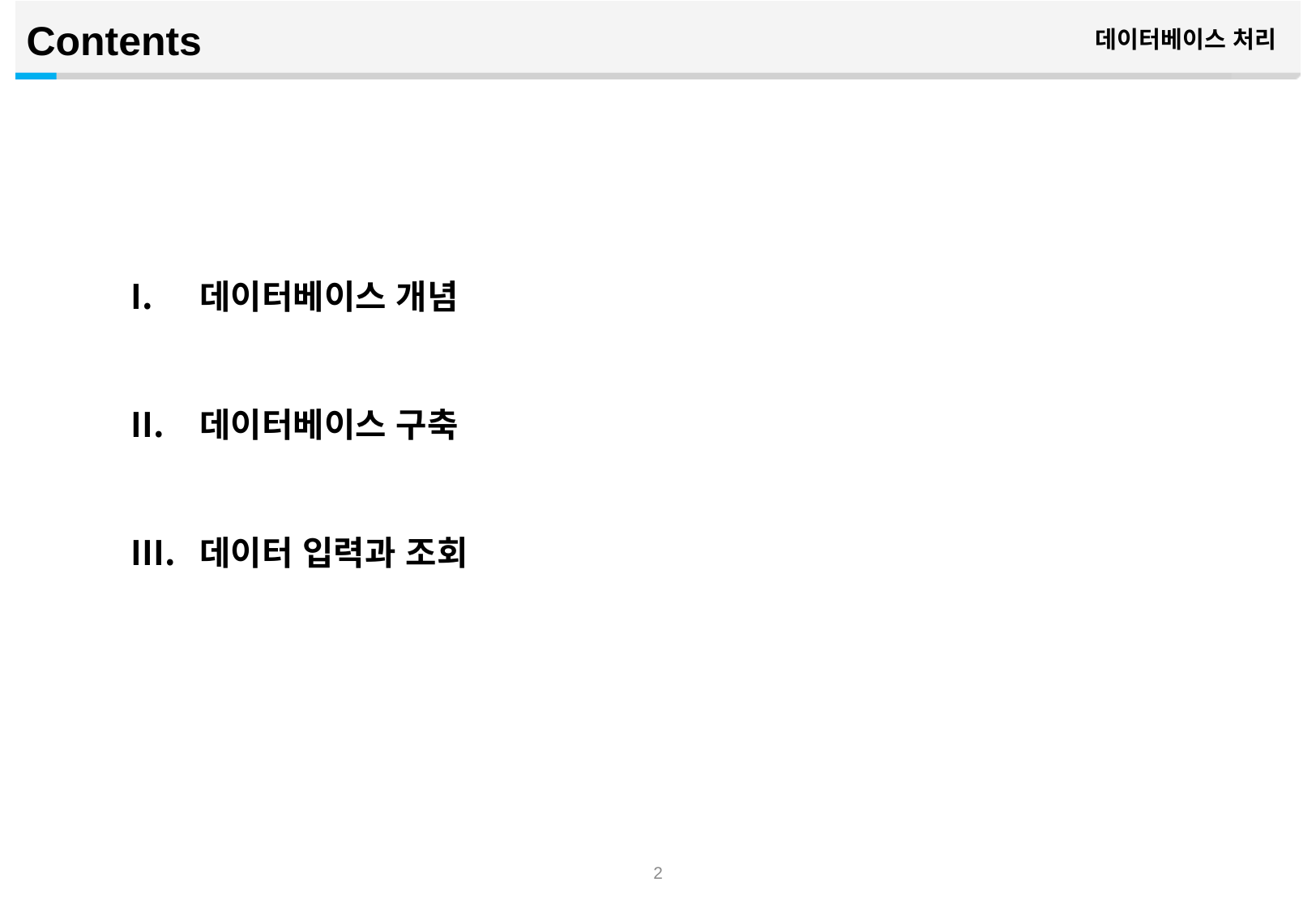

Contents
데이터베이스 처리
데이터베이스 개념
데이터베이스 구축
데이터 입력과 조회
2